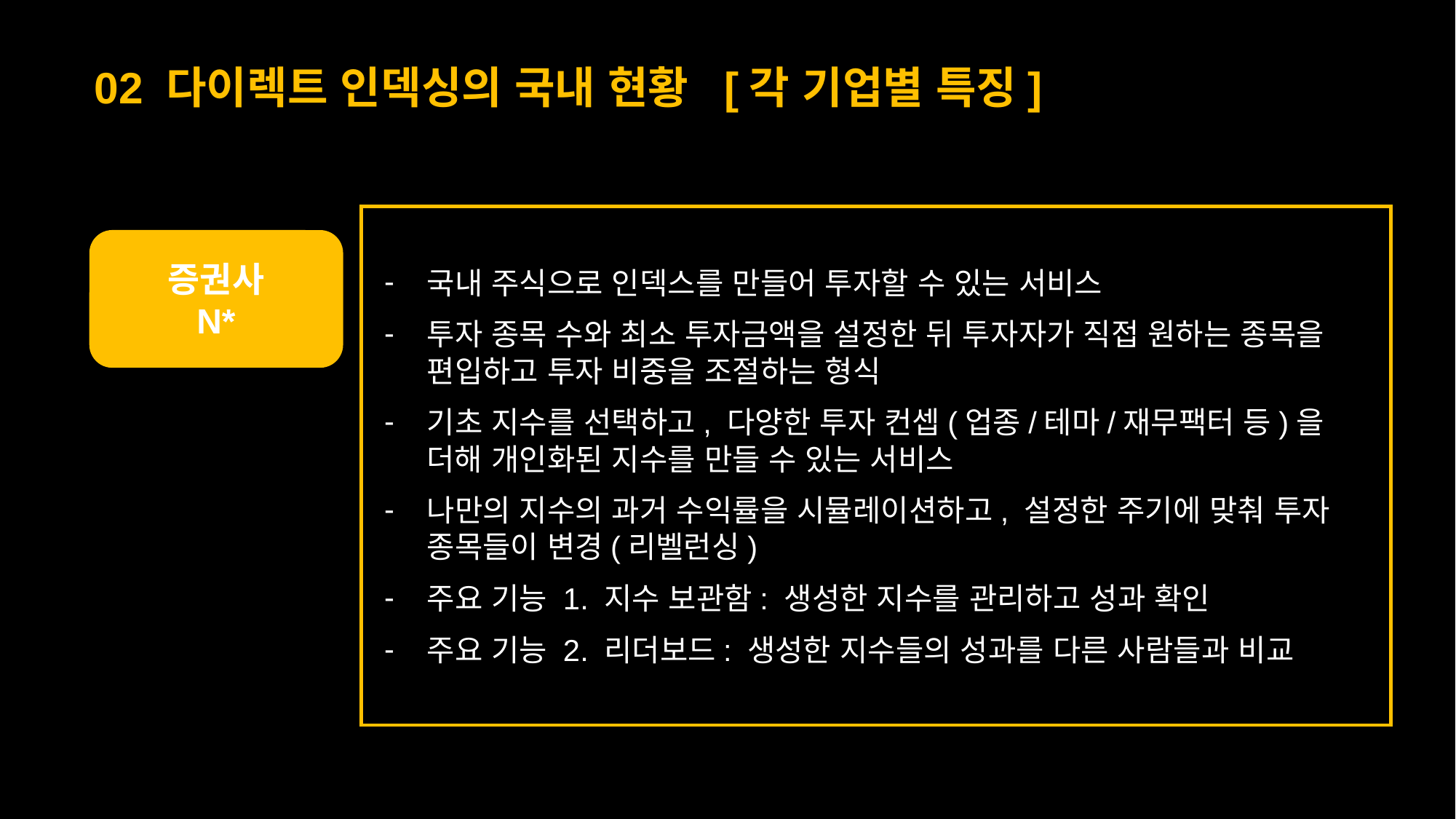

02 다이렉트 인덱싱의 국내 현황  [각 기업별 특징]

국내 주식으로 인덱스를 만들어 투자할 수 있는 서비스
투자 종목 수와 최소 투자금액을 설정한 뒤 투자자가 직접 원하는 종목을 편입하고 투자 비중을 조절하는 형식
기초 지수를 선택하고, 다양한 투자 컨셉(업종/테마/재무팩터 등)을 더해 개인화된 지수를 만들 수 있는 서비스
나만의 지수의 과거 수익률을 시뮬레이션하고, 설정한 주기에 맞춰 투자 종목들이 변경(리벨런싱)
주요 기능 1. 지수 보관함: 생성한 지수를 관리하고 성과 확인
주요 기능 2. 리더보드: 생성한 지수들의 성과를 다른 사람들과 비교

증권사
N*